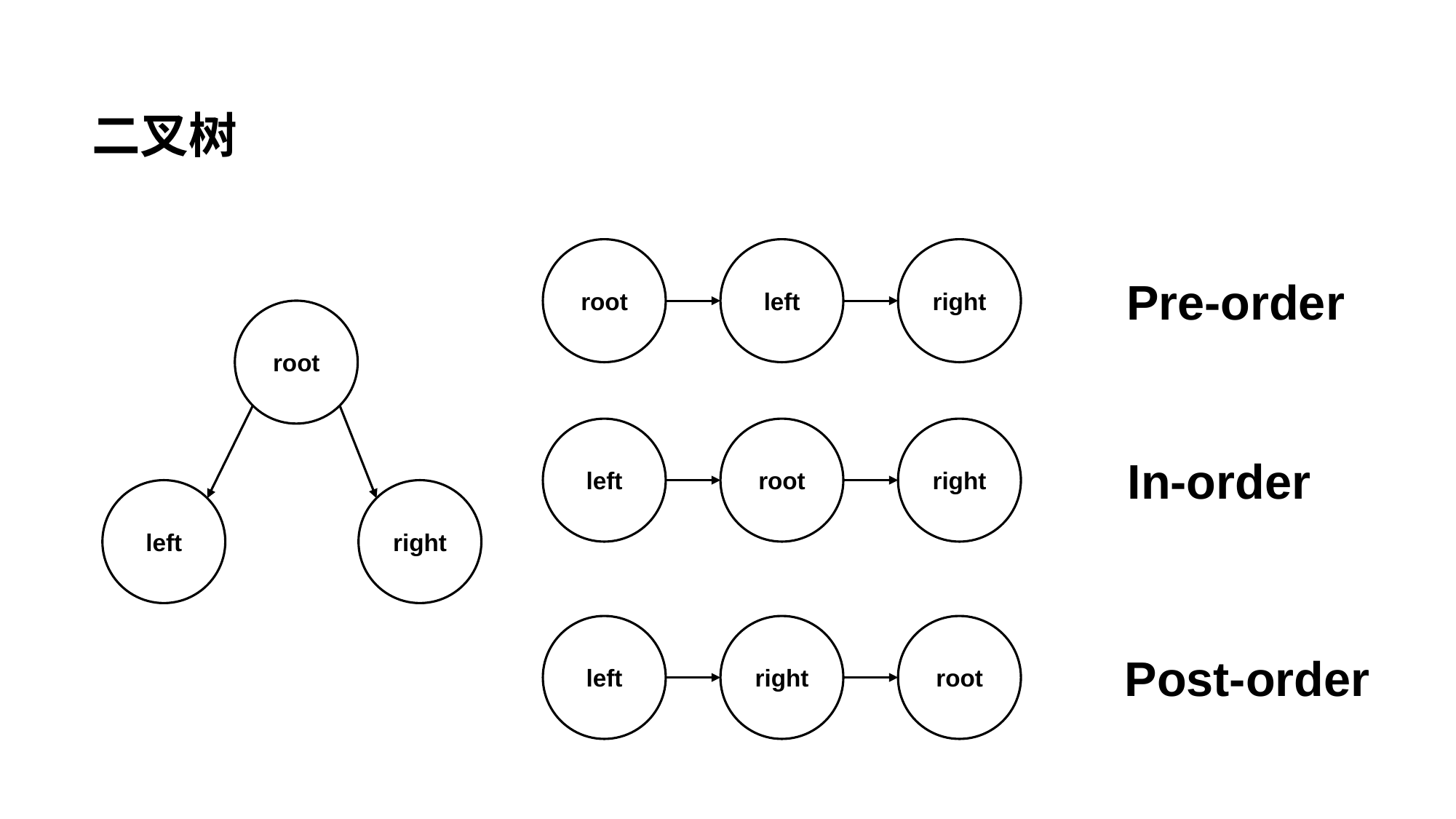

二叉树
root
left
right
Pre-order
root
left
root
right
In-order
left
right
left
right
root
Post-order